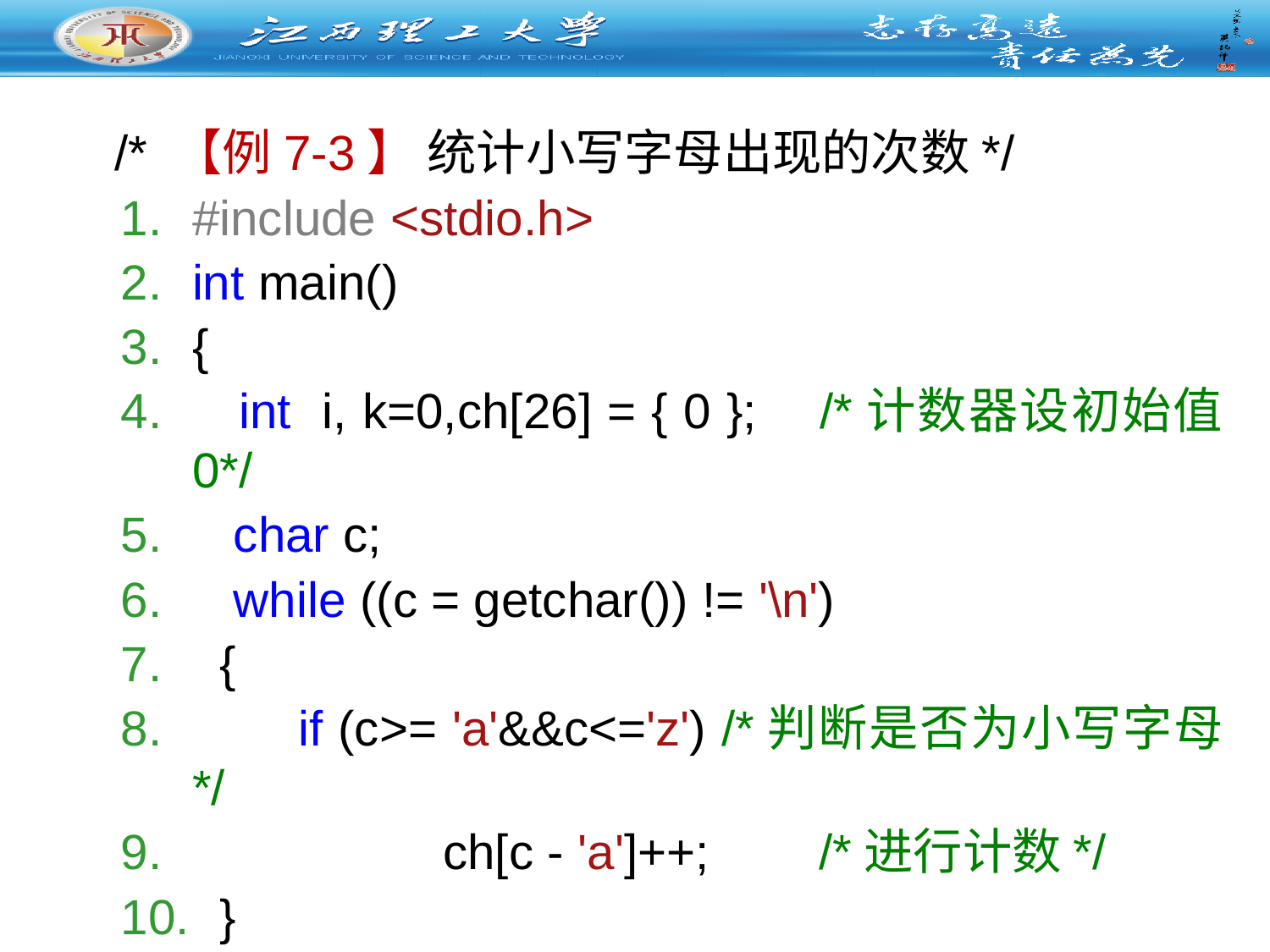

/* 【例7-3】 统计小写字母出现的次数*/
#include <stdio.h>
int main()
{
   int  i, k=0,ch[26] = { 0 };    /*计数器设初始值0*/
   char c;
   while ((c = getchar()) != '\n')
  {
       if (c>= 'a'&&c<='z') /*判断是否为小写字母*/
 	         ch[c - 'a']++;        /*进行计数*/
  }